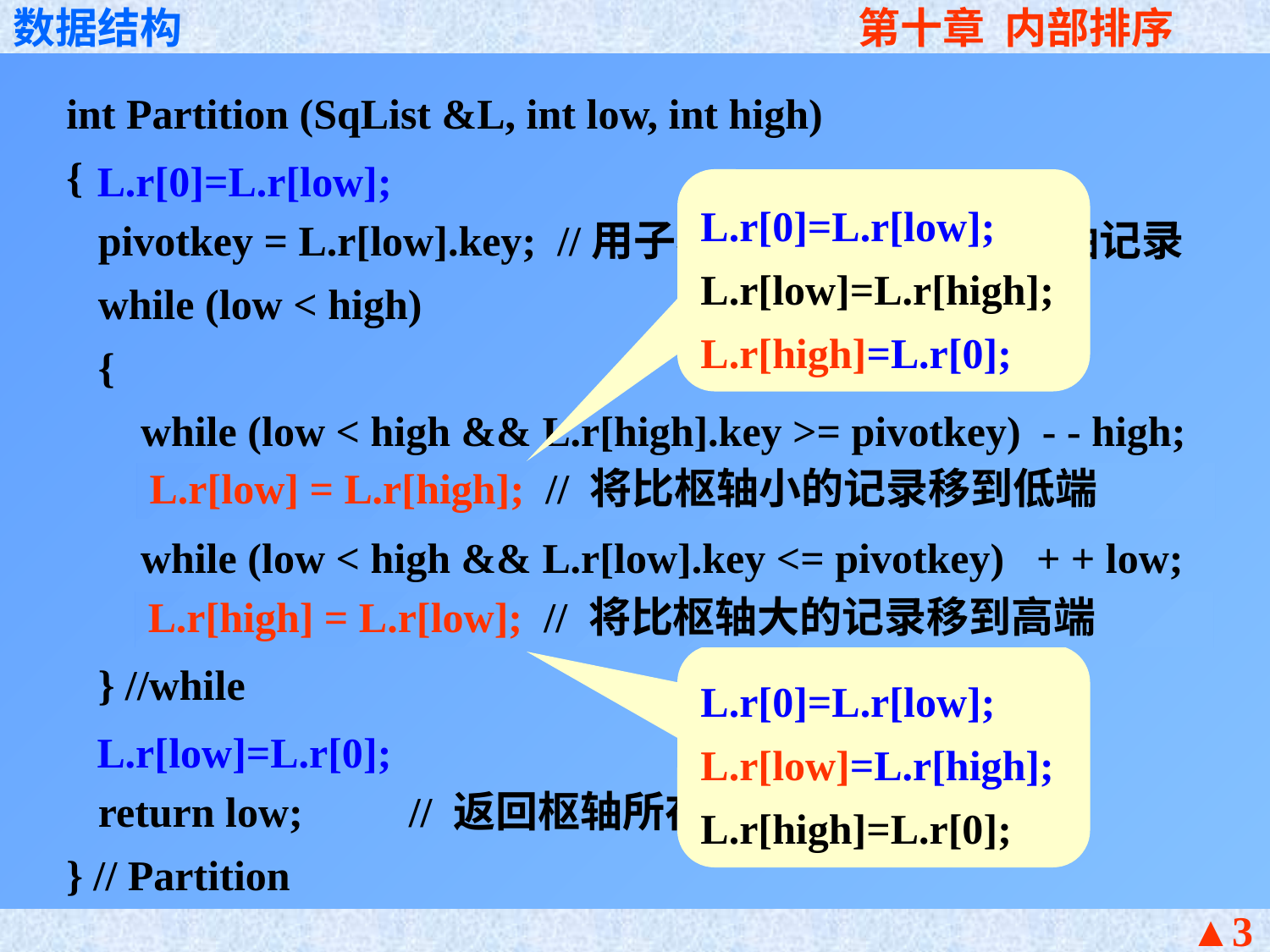

int Partition (SqList &L, int low, int high)
{
   pivotkey = L.r[low].key;  //用子表的第一个记录作枢轴记录
   while (low < high)
   {
       while (low < high && L.r[high].key >= pivotkey)  - - high;
       L.r[low]←→L.r[high];  // 将比枢轴小的记录交换到低端
       while (low < high && L.r[low].key <= pivotkey)   + + low;
       L.r[low]←→L.r[high];  // 将比枢轴大的记录交换到高端
   } //while

   return low;          // 返回枢轴所在位置
} // Partition
L.r[0]=L.r[low];
L.r[0]=L.r[low];
L.r[low]=L.r[high];
L.r[high]=L.r[0];

L.r[0]=L.r[low];
L.r[low]=L.r[high];
L.r[high]=L.r[0];

L.r[low] = L.r[high];  // 将比枢轴小的记录移到低端
L.r[high] = L.r[low];  // 将比枢轴大的记录移到高端
L.r[low]=L.r[0];
▲3